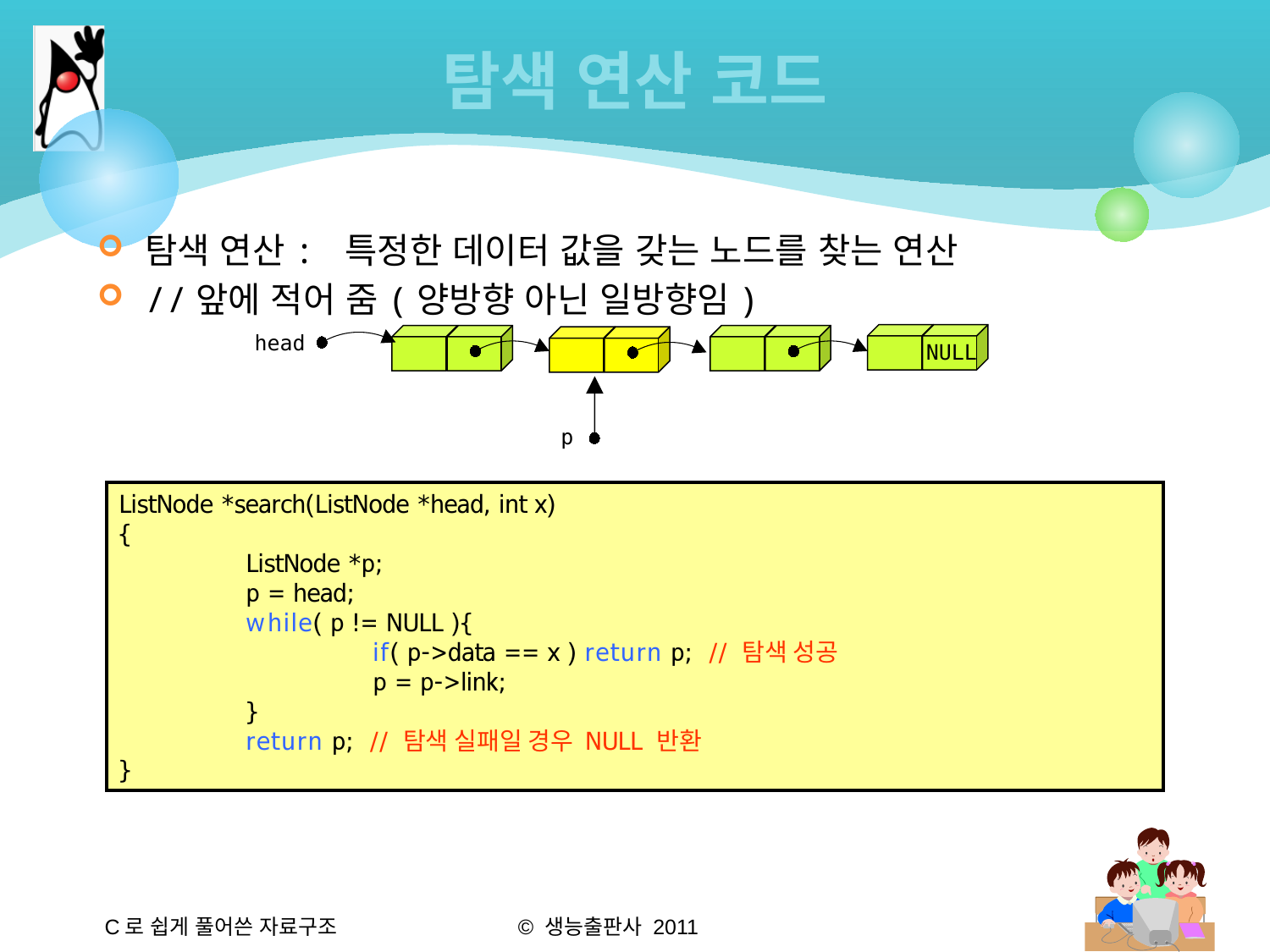

# 탐색 연산 코드

탐색 연산: 특정한 데이터 값을 갖는 노드를 찾는 연산
//앞에 적어 줌(양방향 아닌 일방향임)
head

NULL

NULL

NULL

p

ListNode *search(ListNode *head, int x)
{
	ListNode *p;
	p = head;
	while( p != NULL ){
		if( p->data == x ) return p;  // 탐색 성공
		p = p->link;
	}
	return p;  // 탐색 실패일 경우 NULL 반환
}